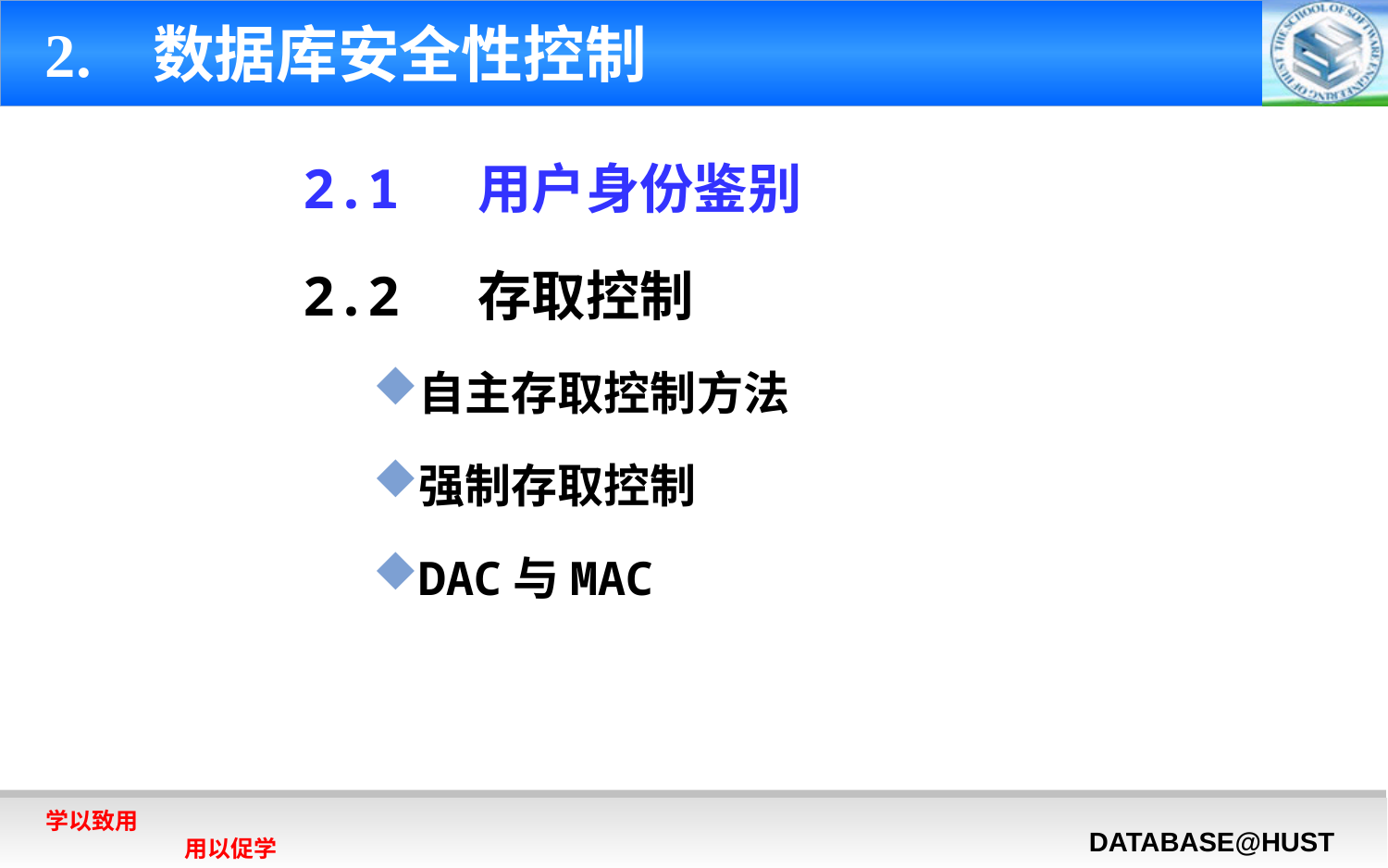

# 2.   数据库安全性控制
2.1  用户身份鉴别
2.2  存取控制
自主存取控制方法
强制存取控制
DAC与MAC